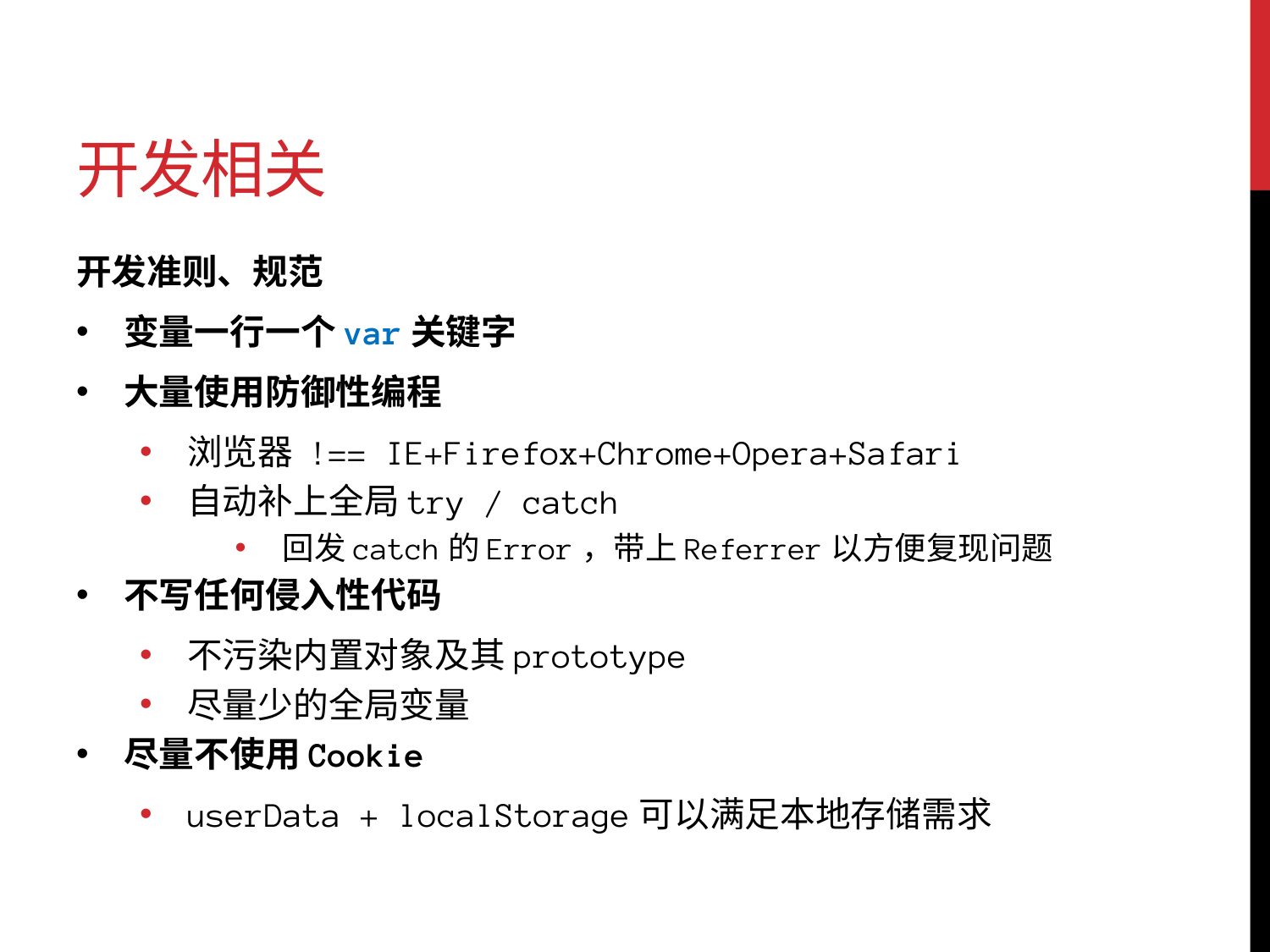

# 开发相关
开发准则、规范
变量一行一个var关键字
大量使用防御性编程
浏览器 !== IE+Firefox+Chrome+Opera+Safari
自动补上全局try / catch
回发catch的Error，带上Referrer以方便复现问题
不写任何侵入性代码
不污染内置对象及其prototype
尽量少的全局变量
尽量不使用Cookie
userData + localStorage可以满足本地存储需求